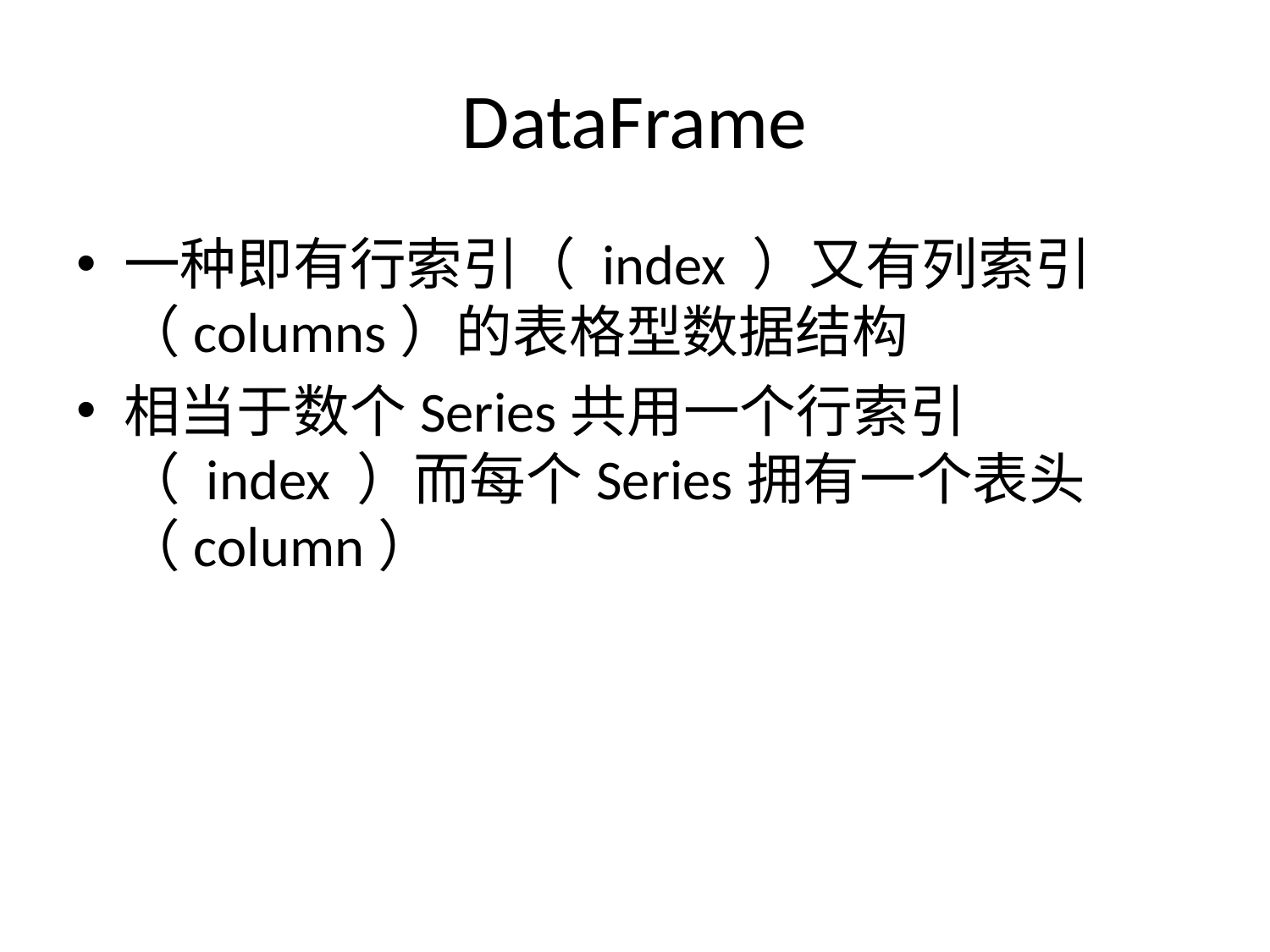

# DataFrame
一种即有行索引（ index ）又有列索引（columns）的表格型数据结构
相当于数个Series共用一个行索引（ index ）而每个Series拥有一个表头（column）